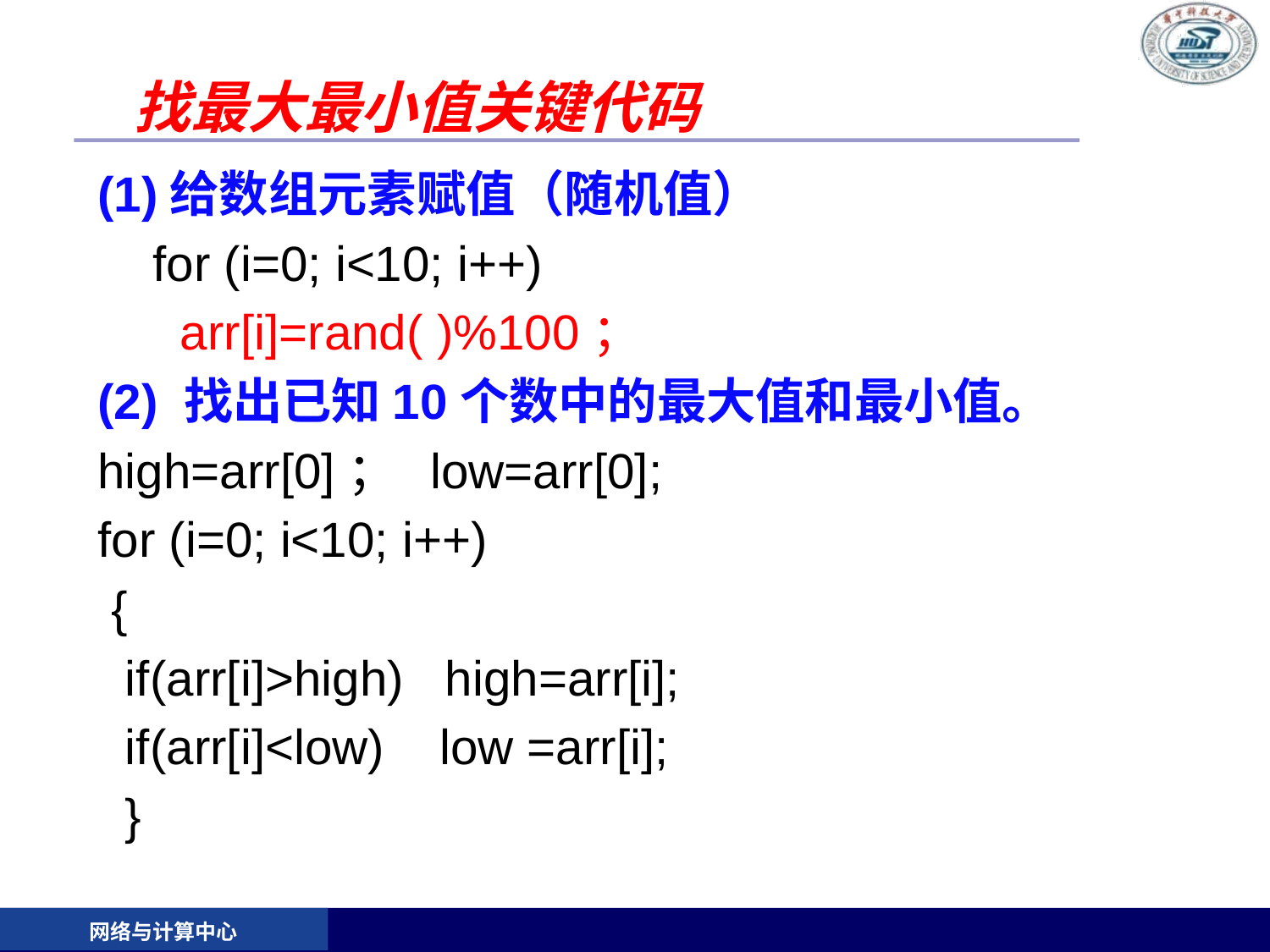

# 找最大最小值关键代码
(1)给数组元素赋值（随机值）
    for (i=0; i<10; i++)
      arr[i]=rand( )%100；
(2) 找出已知10个数中的最大值和最小值。
high=arr[0]；  low=arr[0];
for (i=0; i<10; i++)
 {
  if(arr[i]>high)   high=arr[i];
  if(arr[i]<low)    low =arr[i];
  }

网络与计算中心